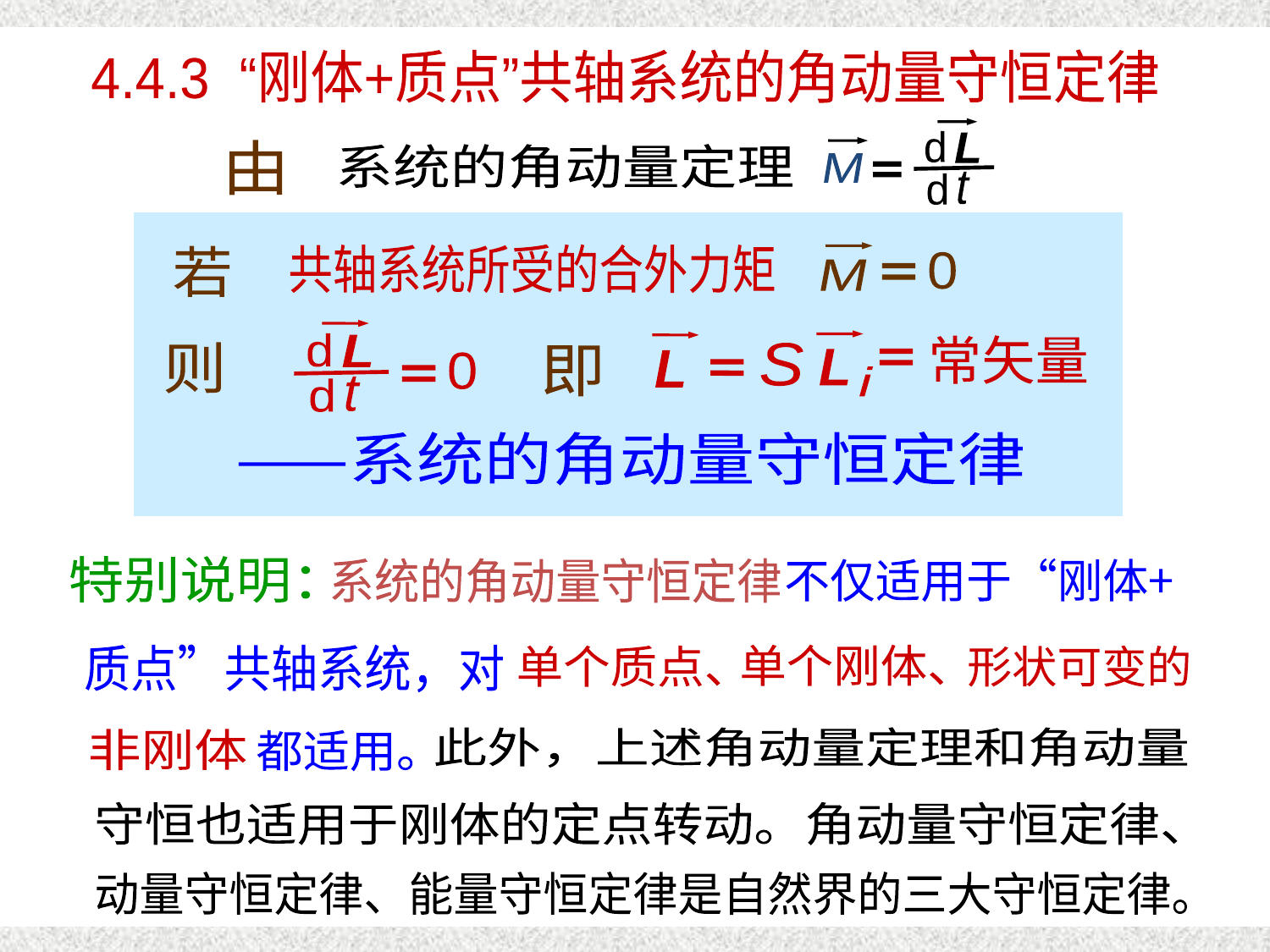

刚体的角动量守恒定律
4.4.3  “刚体+质点”共轴系统的角动量守恒定律

d
L

t
d

M

由
系统的角动量定理

共轴系统所受的合外力矩

M
0

若

d
L

t
d
0

L
Σ
i

L
常矢量

则
即
——系统的角动量守恒定律
特别说明：
系统的角动量守恒定律
不仅适用于“刚体+
质点”共轴系统，对
单个刚体、
单个质点、
形状可变的
非刚体
都适用。
此外，上述角动量定理和角动量
守恒也适用于刚体的定点转动。角动量守恒定律、
动量守恒定律、能量守恒定律是自然界的三大守恒定律。